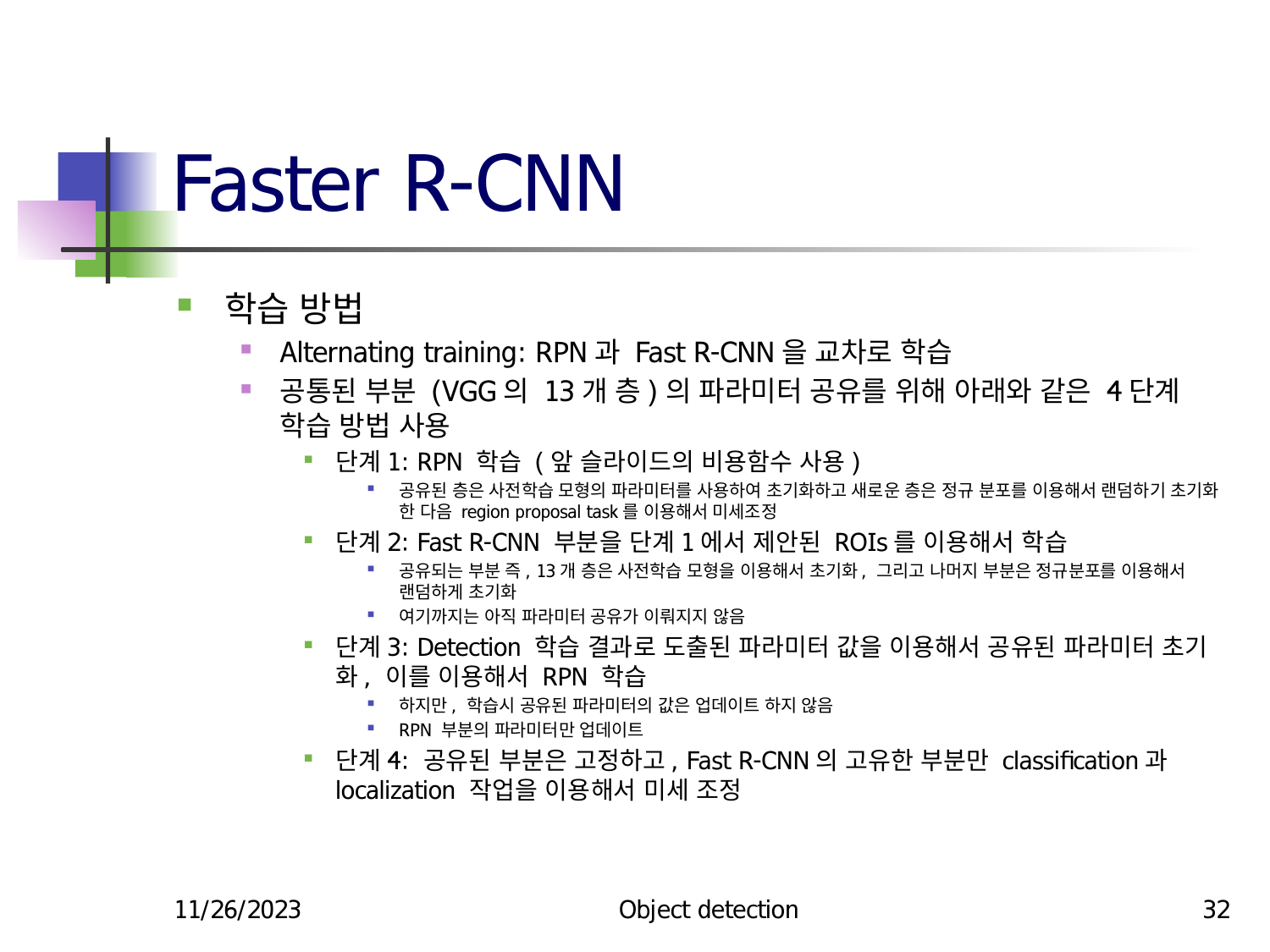

# Faster R-CNN
학습 방법
Alternating training: RPN과 Fast R-CNN을 교차로 학습
공통된 부분 (VGG의 13개 층)의 파라미터 공유를 위해 아래와 같은 4단계 학습 방법 사용
단계1: RPN 학습 (앞 슬라이드의 비용함수 사용)
공유된 층은 사전학습 모형의 파라미터를 사용하여 초기화하고 새로운 층은 정규 분포를 이용해서 랜덤하기 초기화 한 다음 region proposal task를 이용해서 미세조정
단계2: Fast R-CNN 부분을 단계1에서 제안된 ROIs를 이용해서 학습
공유되는 부분 즉, 13개 층은 사전학습 모형을 이용해서 초기화, 그리고 나머지 부분은 정규분포를 이용해서 랜덤하게 초기화
여기까지는 아직 파라미터 공유가 이뤄지지 않음
단계3: Detection 학습 결과로 도출된 파라미터 값을 이용해서 공유된 파라미터 초기화, 이를 이용해서 RPN 학습
하지만, 학습시 공유된 파라미터의 값은 업데이트 하지 않음
RPN 부분의 파라미터만 업데이트
단계4: 공유된 부분은 고정하고, Fast R-CNN의 고유한 부분만 classification과 localization 작업을 이용해서 미세 조정
11/26/2023
Object detection
32